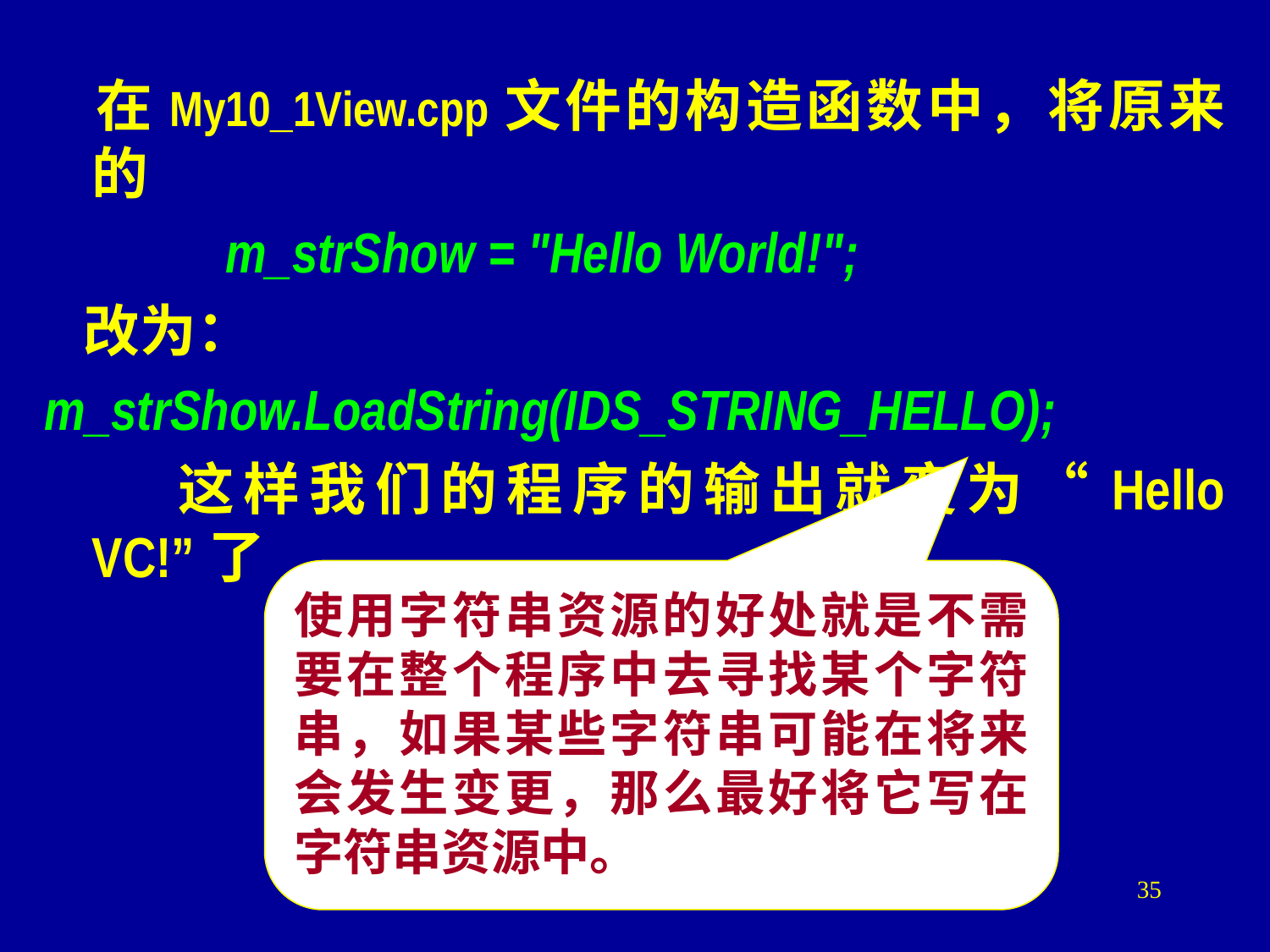

在My10_1View.cpp文件的构造函数中，将原来的
              m_strShow = "Hello World!";
  改为：
m_strShow.LoadString(IDS_STRING_HELLO);
     这样我们的程序的输出就变为“Hello VC!”了
使用字符串资源的好处就是不需要在整个程序中去寻找某个字符串，如果某些字符串可能在将来会发生变更，那么最好将它写在字符串资源中。
35